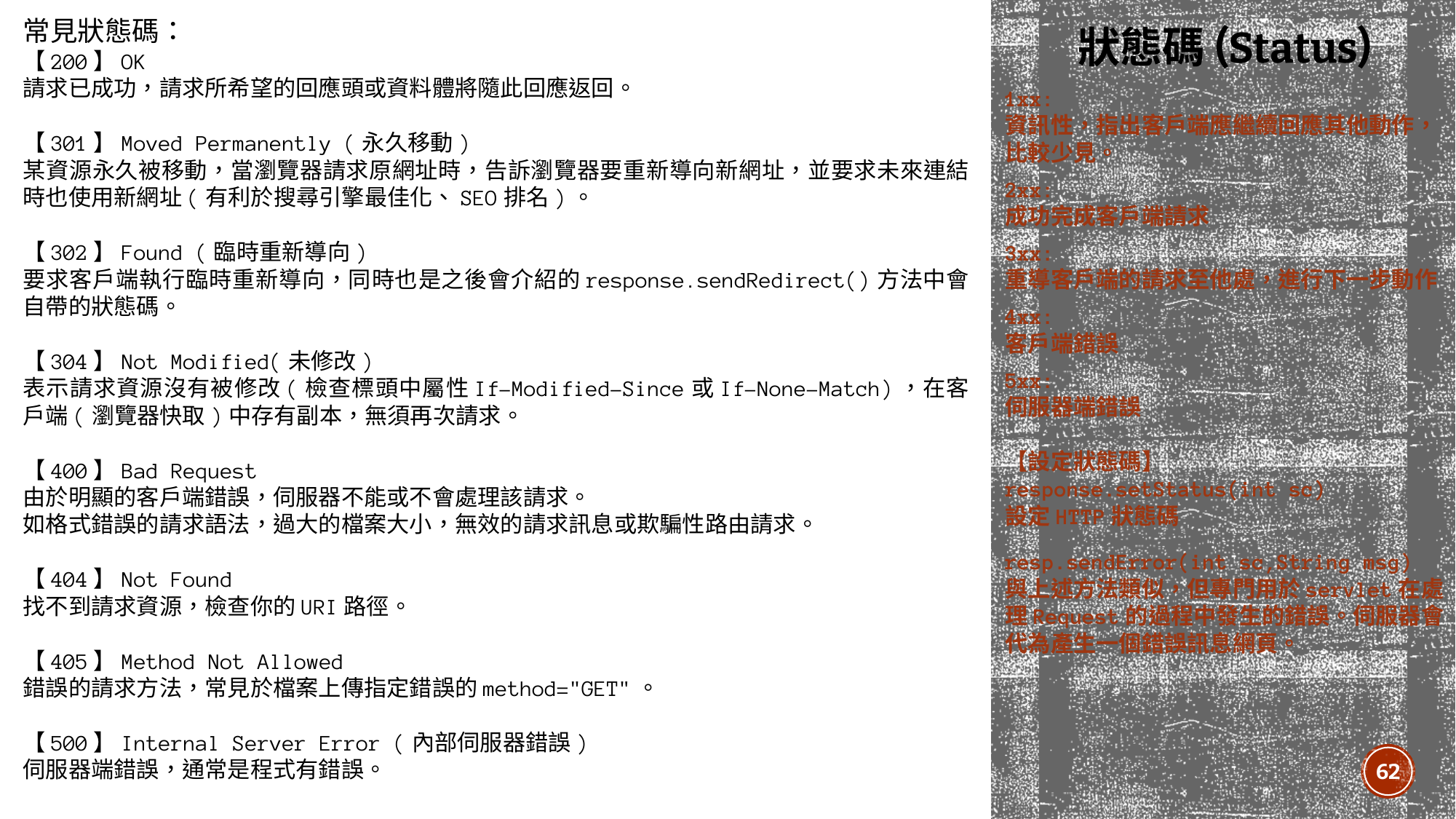

常見狀態碼：
【200】OK
請求已成功，請求所希望的回應頭或資料體將隨此回應返回。

【301】Moved Permanently (永久移動)
某資源永久被移動，當瀏覽器請求原網址時，告訴瀏覽器要重新導向新網址，並要求未來連結時也使用新網址(有利於搜尋引擎最佳化、SEO排名)。

【302】Found (臨時重新導向)
要求客戶端執行臨時重新導向，同時也是之後會介紹的response.sendRedirect()方法中會自帶的狀態碼。

【304】Not Modified(未修改)
表示請求資源沒有被修改(檢查標頭中屬性If-Modified-Since或If-None-Match)，在客戶端(瀏覽器快取)中存有副本，無須再次請求。

【400】Bad Request
由於明顯的客戶端錯誤，伺服器不能或不會處理該請求。
如格式錯誤的請求語法，過大的檔案大小，無效的請求訊息或欺騙性路由請求。

【404】Not Found
找不到請求資源，檢查你的URI路徑。

【405】Method Not Allowed
錯誤的請求方法，常見於檔案上傳指定錯誤的method="GET"。

【500】Internal Server Error (內部伺服器錯誤)
伺服器端錯誤，通常是程式有錯誤。
狀態碼(Status)
1xx:
資訊性，指出客戶端應繼續回應其他動作，比較少見。
2xx:
成功完成客戶端請求
3xx:
重導客戶端的請求至他處，進行下一步動作
4xx:
客戶端錯誤
5xx:
伺服器端錯誤

【設定狀態碼】
response.setStatus(int sc)
設定HTTP狀態碼
resp.sendError(int sc,String msg)
與上述方法類似，但專門用於servlet在處理Request的過程中發生的錯誤。伺服器會代為產生一個錯誤訊息網頁。

62